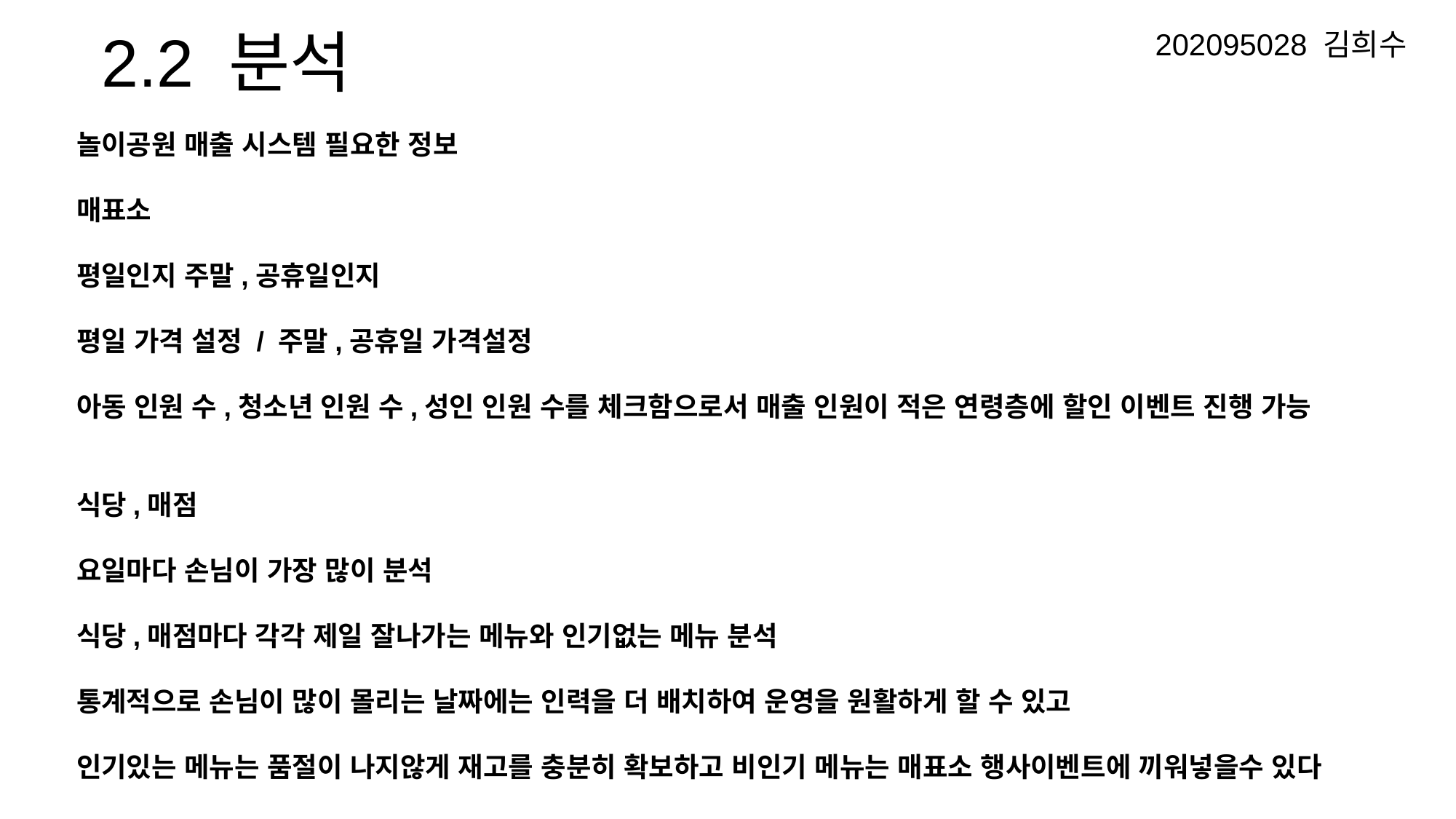

# 2.2 분석
202095028 김희수

놀이공원 매출 시스템 필요한 정보

매표소

평일인지 주말,공휴일인지

평일 가격 설정 / 주말,공휴일 가격설정

아동 인원 수,청소년 인원 수,성인 인원 수를 체크함으로서 매출 인원이 적은 연령층에 할인 이벤트 진행 가능

식당,매점

요일마다 손님이 가장 많이 분석

식당,매점마다 각각 제일 잘나가는 메뉴와 인기없는 메뉴 분석

통계적으로 손님이 많이 몰리는 날짜에는 인력을 더 배치하여 운영을 원활하게 할 수 있고

인기있는 메뉴는 품절이 나지않게 재고를 충분히 확보하고 비인기 메뉴는 매표소 행사이벤트에 끼워넣을수 있다